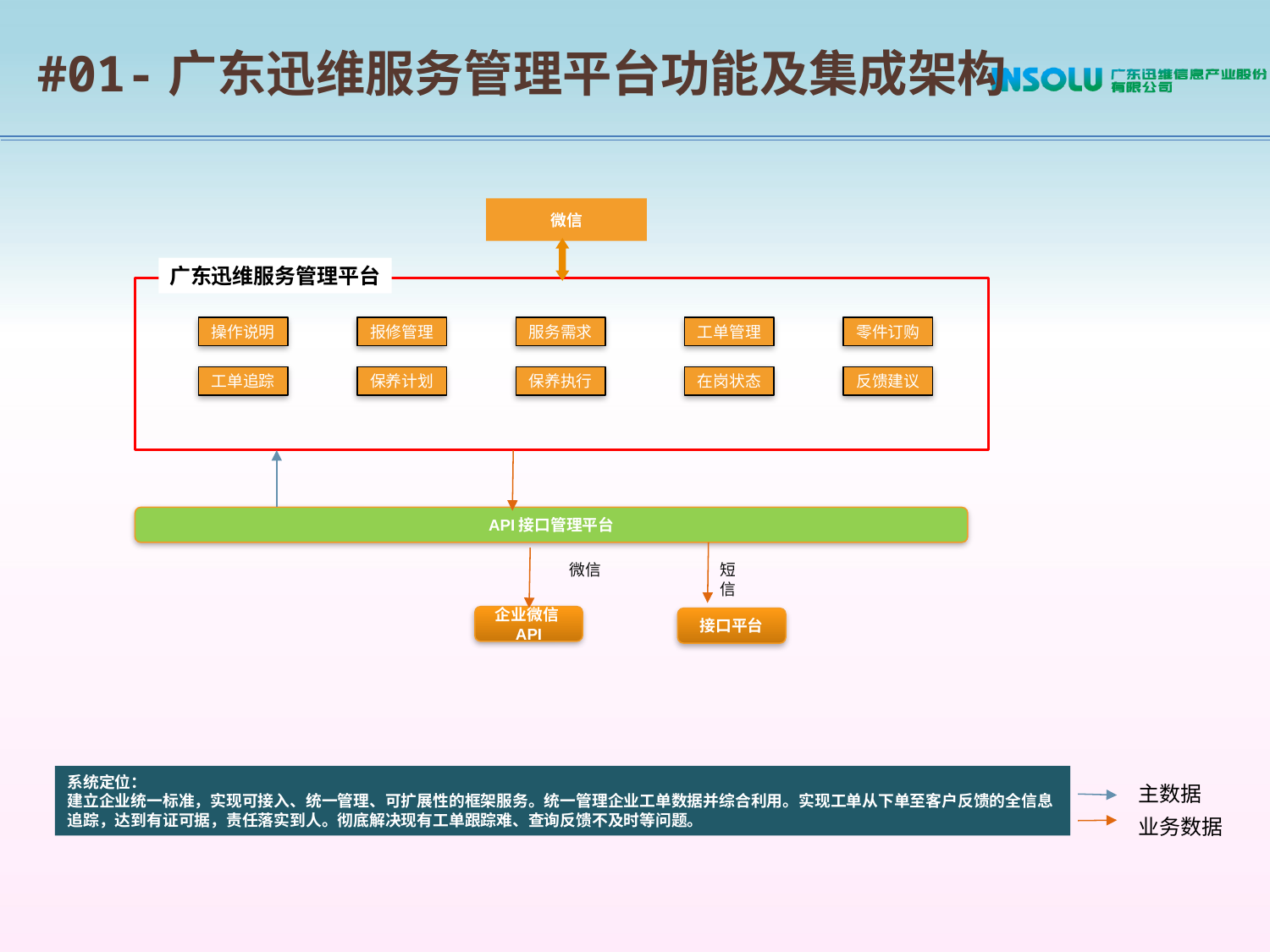

#01-广东迅维服务管理平台功能及集成架构
微信

广东迅维服务管理平台

操作说明
报修管理
服务需求
工单管理
零件订购
工单追踪
保养计划
保养执行
在岗状态
反馈建议
API接口管理平台
微信
短信
企业微信API
接口平台
系统定位：
建立企业统一标准，实现可接入、统一管理、可扩展性的框架服务。统一管理企业工单数据并综合利用。实现工单从下单至客户反馈的全信息追踪，达到有证可据，责任落实到人。彻底解决现有工单跟踪难、查询反馈不及时等问题。
主数据
业务数据